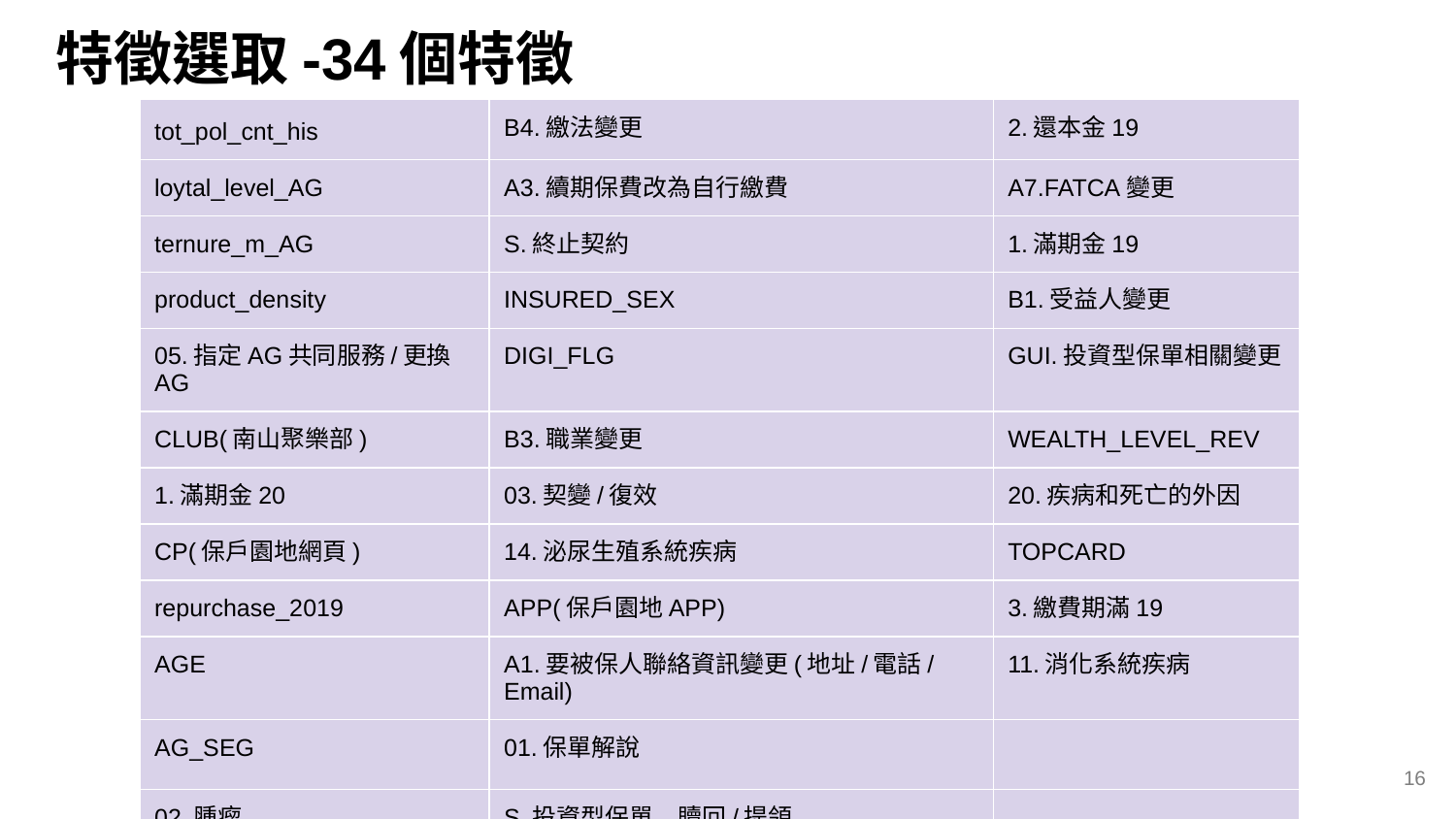

# 特徵選取-34個特徵
| tot\_pol\_cnt\_his | B4.繳法變更 | 2.還本金19 |
| --- | --- | --- |
| loytal\_level\_AG | A3.續期保費改為自行繳費 | A7.FATCA變更 |
| ternure\_m\_AG | S.終止契約 | 1.滿期金19 |
| product\_density | INSURED\_SEX | B1.受益人變更 |
| 05.指定AG共同服務/更換AG | DIGI\_FLG | GUI.投資型保單相關變更 |
| CLUB(南山聚樂部) | B3.職業變更 | WEALTH\_LEVEL\_REV |
| 1.滿期金20 | 03.契變/復效 | 20.疾病和死亡的外因 |
| CP(保戶園地網頁) | 14.泌尿生殖系統疾病 | TOPCARD |
| repurchase\_2019 | APP(保戶園地APP) | 3.繳費期滿19 |
| AGE | A1.要被保人聯絡資訊變更(地址/電話/Email) | 11.消化系統疾病 |
| AG\_SEG | 01.保單解說 |  |
| 02.腫瘤 | S.投資型保單\_贖回/提領 |  |
16